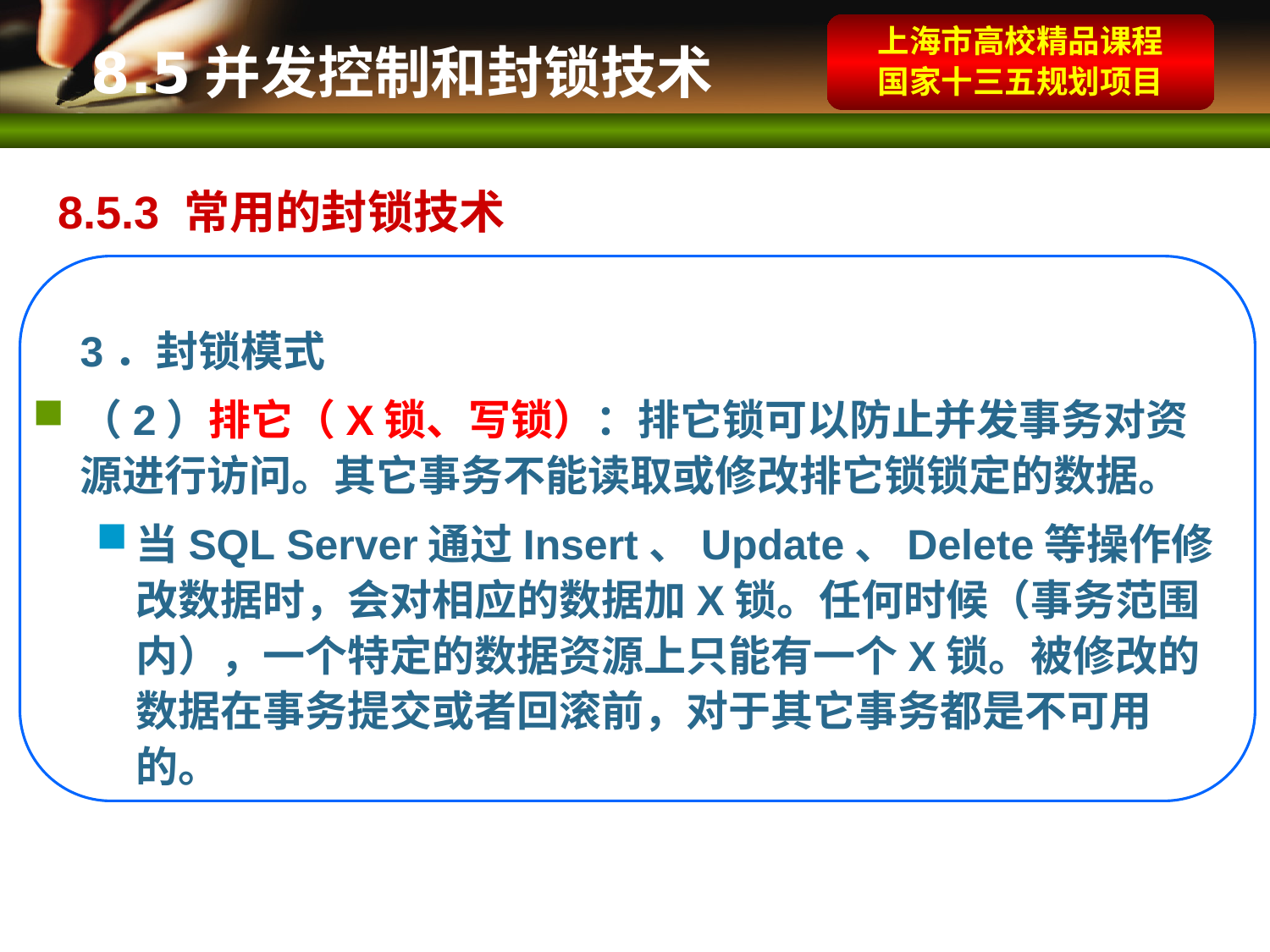

上海市高校精品课程
国家十三五规划项目
    8.5并发控制和封锁技术
  8.5.3 常用的封锁技术

    3．封锁模式
（2）排它（X锁、写锁）：排它锁可以防止并发事务对资源进行访问。其它事务不能读取或修改排它锁锁定的数据。
当SQL Server通过Insert、Update、Delete等操作修改数据时，会对相应的数据加X锁。任何时候（事务范围内），一个特定的数据资源上只能有一个X锁。被修改的数据在事务提交或者回滚前，对于其它事务都是不可用的。